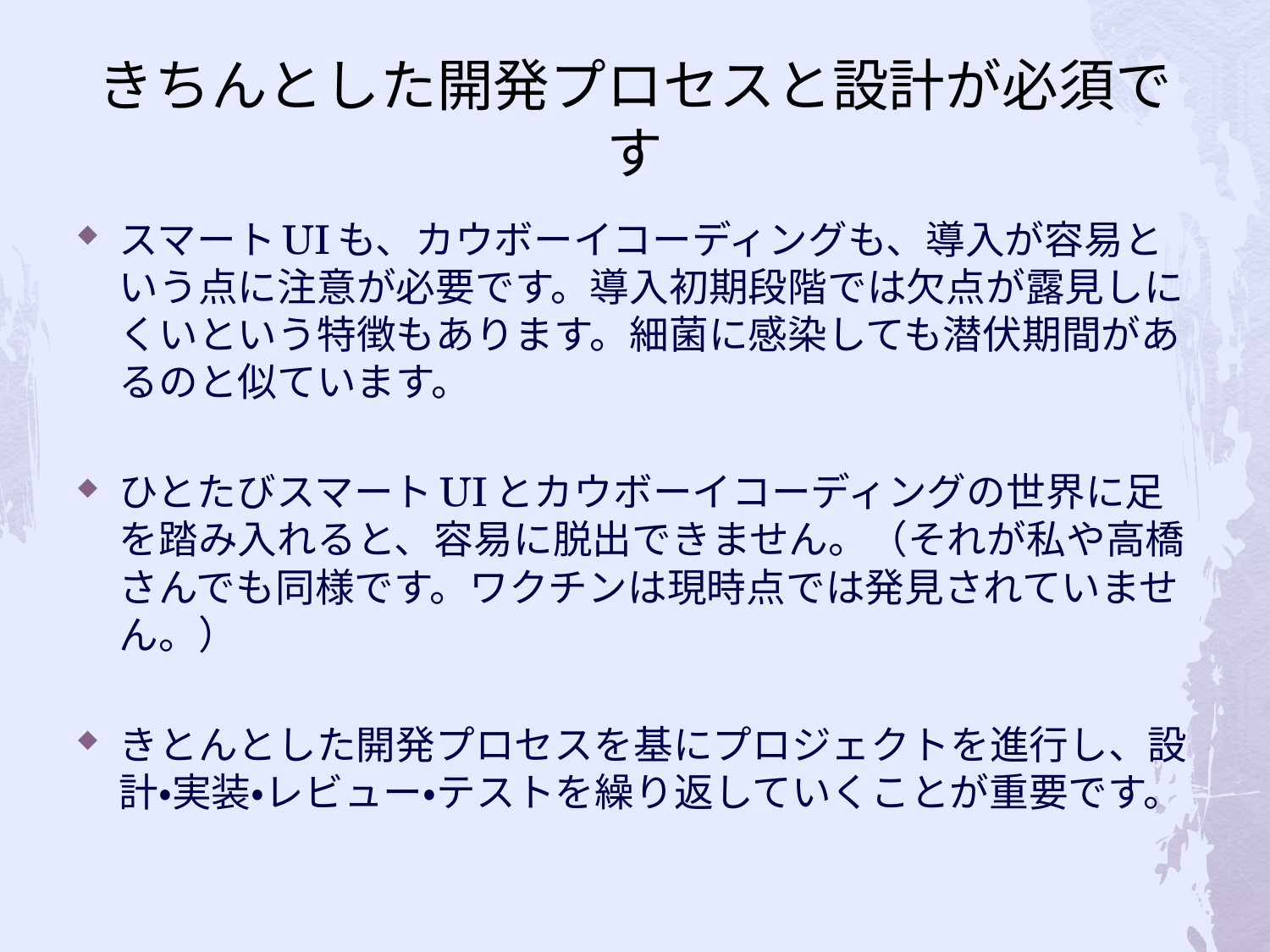

# きちんとした開発プロセスと設計が必須です
スマートUIも、カウボーイコーディングも、導入が容易という点に注意が必要です。導入初期段階では欠点が露見しにくいという特徴もあります。細菌に感染しても潜伏期間があるのと似ています。

ひとたびスマートUIとカウボーイコーディングの世界に足を踏み入れると、容易に脱出できません。（それが私や高橋さんでも同様です。ワクチンは現時点では発見されていません。）

きとんとした開発プロセスを基にプロジェクトを進行し、設計・実装・レビュー・テストを繰り返していくことが重要です。